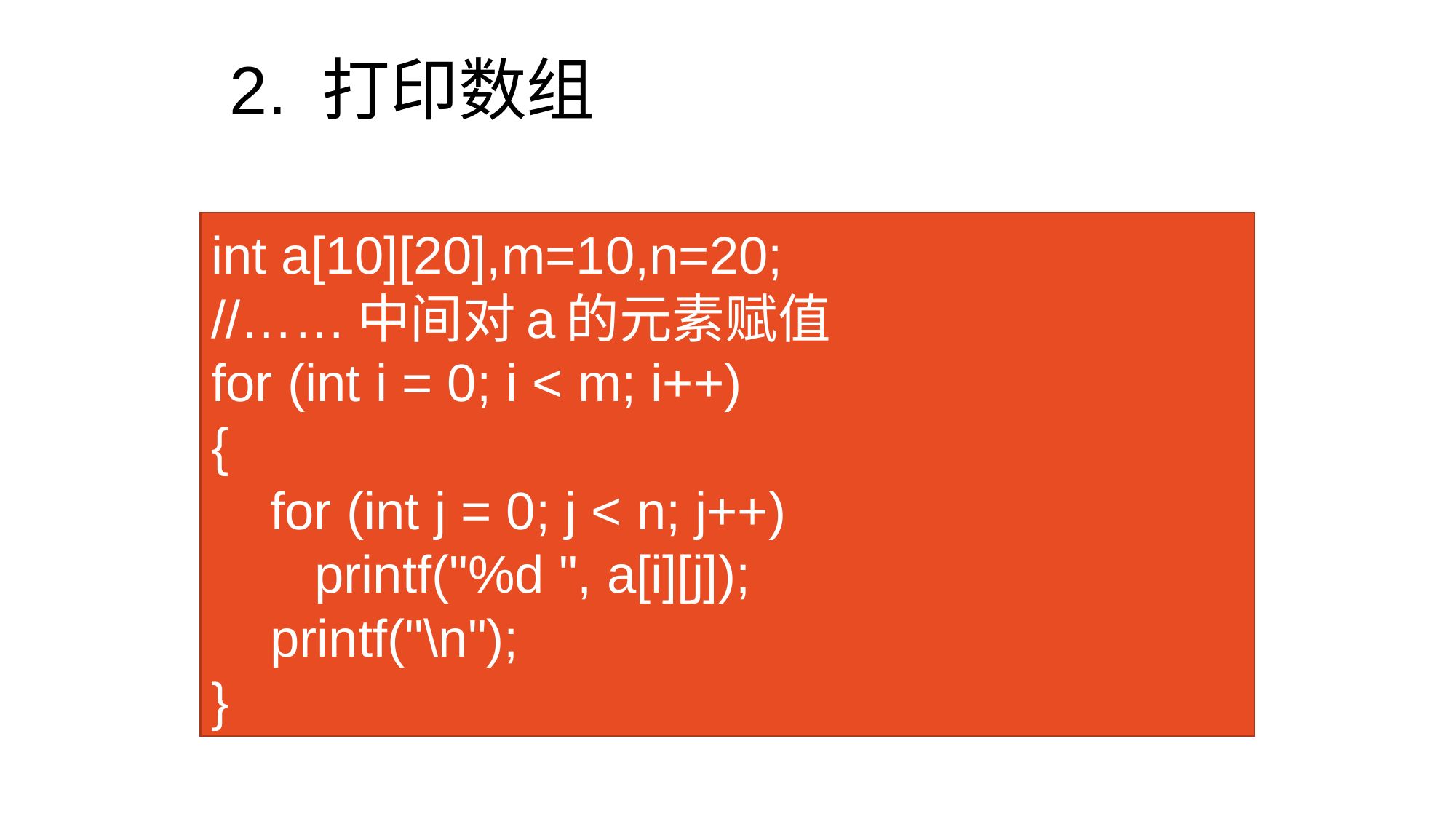

# 2. 打印数组
int a[10][20],m=10,n=20;
//……中间对a的元素赋值
for (int i = 0; i < m; i++)
{
    for (int j = 0; j < n; j++)
       printf("%d ", a[i][j]);
    printf("\n");
}